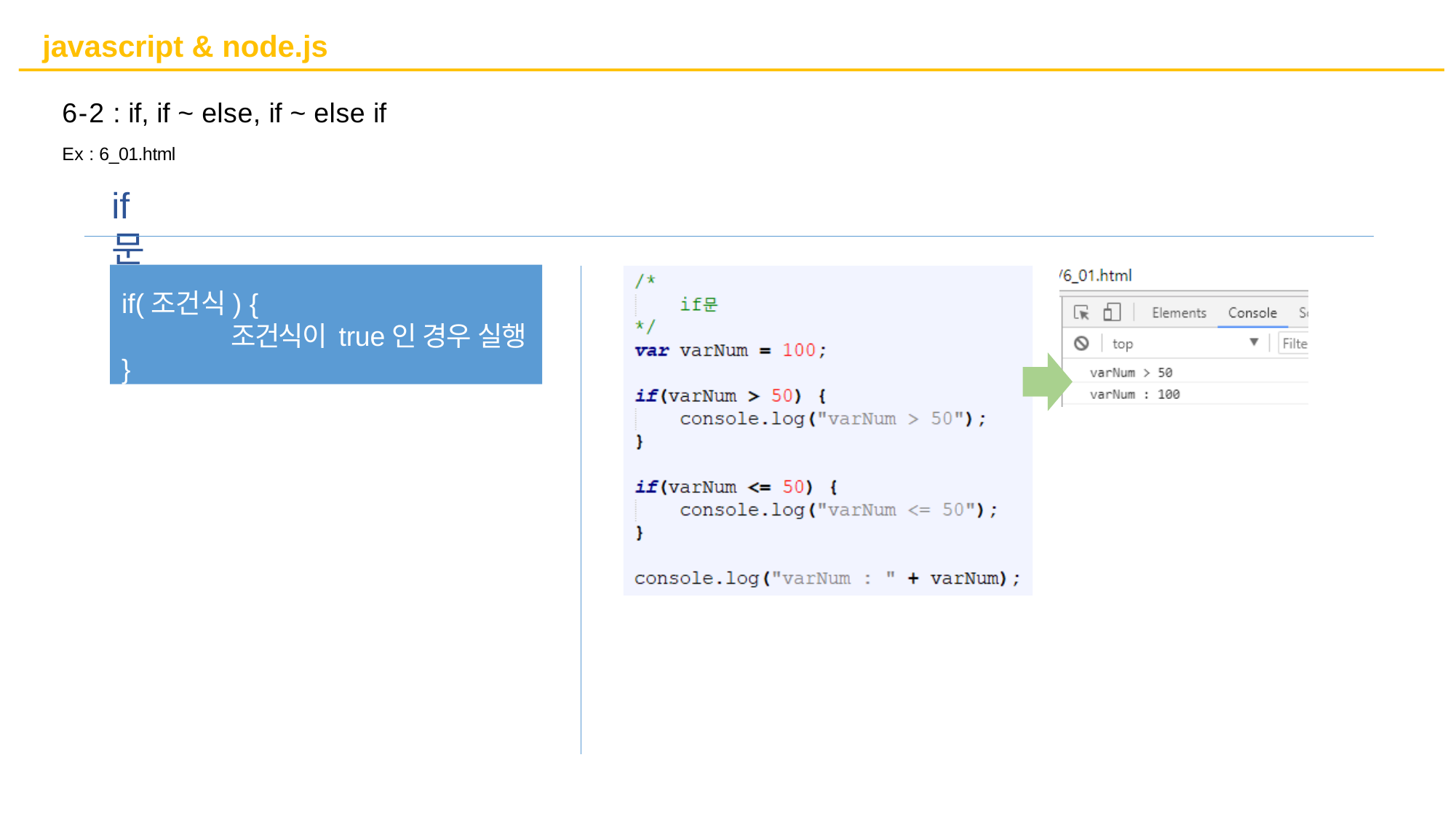

# javascript & node.js

6-2 : if, if ~ else, if ~ else if
Ex : 6_01.html
if문

if(조건식) {
조건식이 true인 경우 실행
}